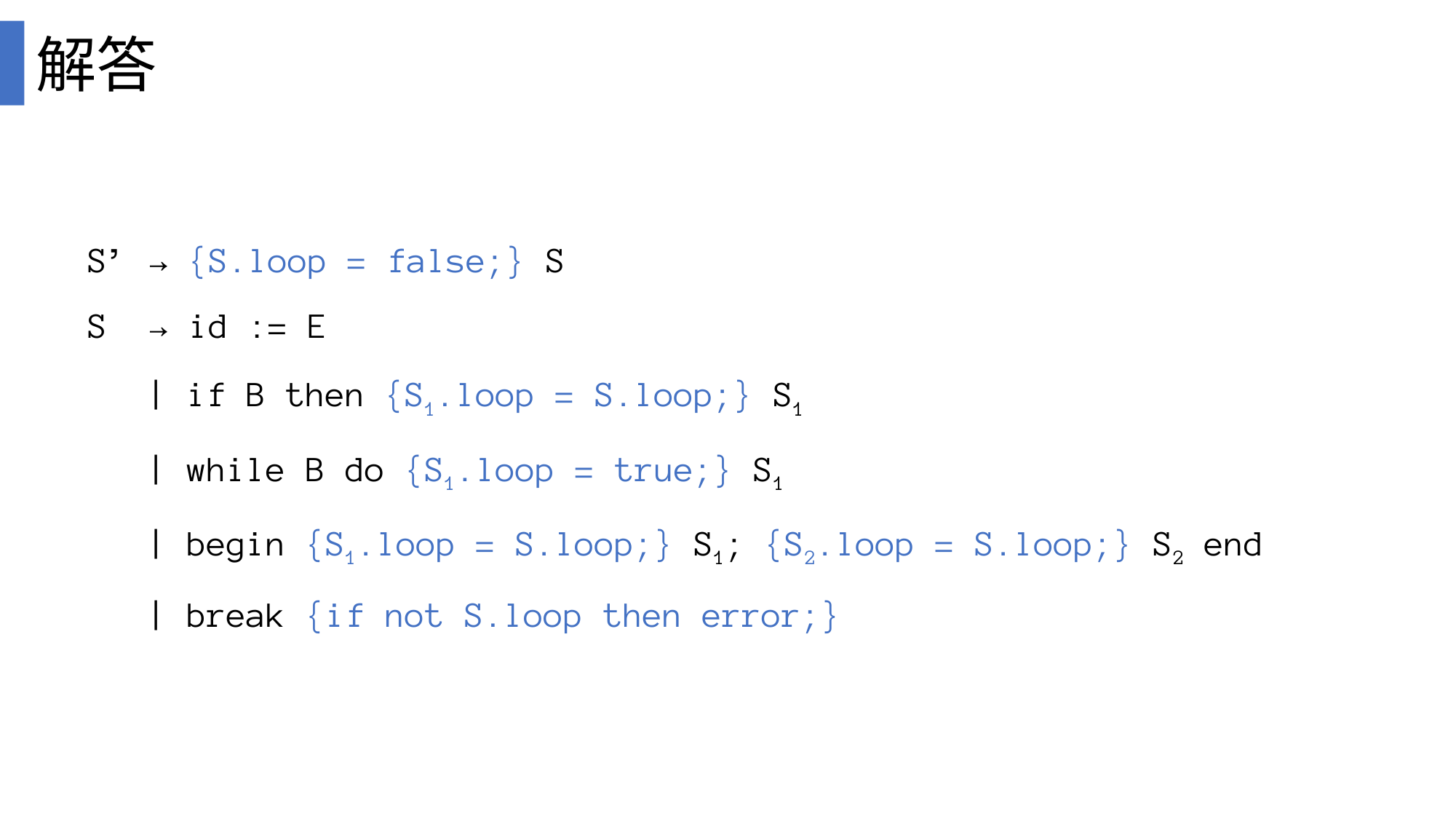

解答
S’ → {S.loop = false;} S
S  → id := E
   | if B then {S1.loop = S.loop;} S1
   | while B do {S1.loop = true;} S1
   | begin {S1.loop = S.loop;} S1; {S2.loop = S.loop;} S2 end
   | break {if not S.loop then error;}